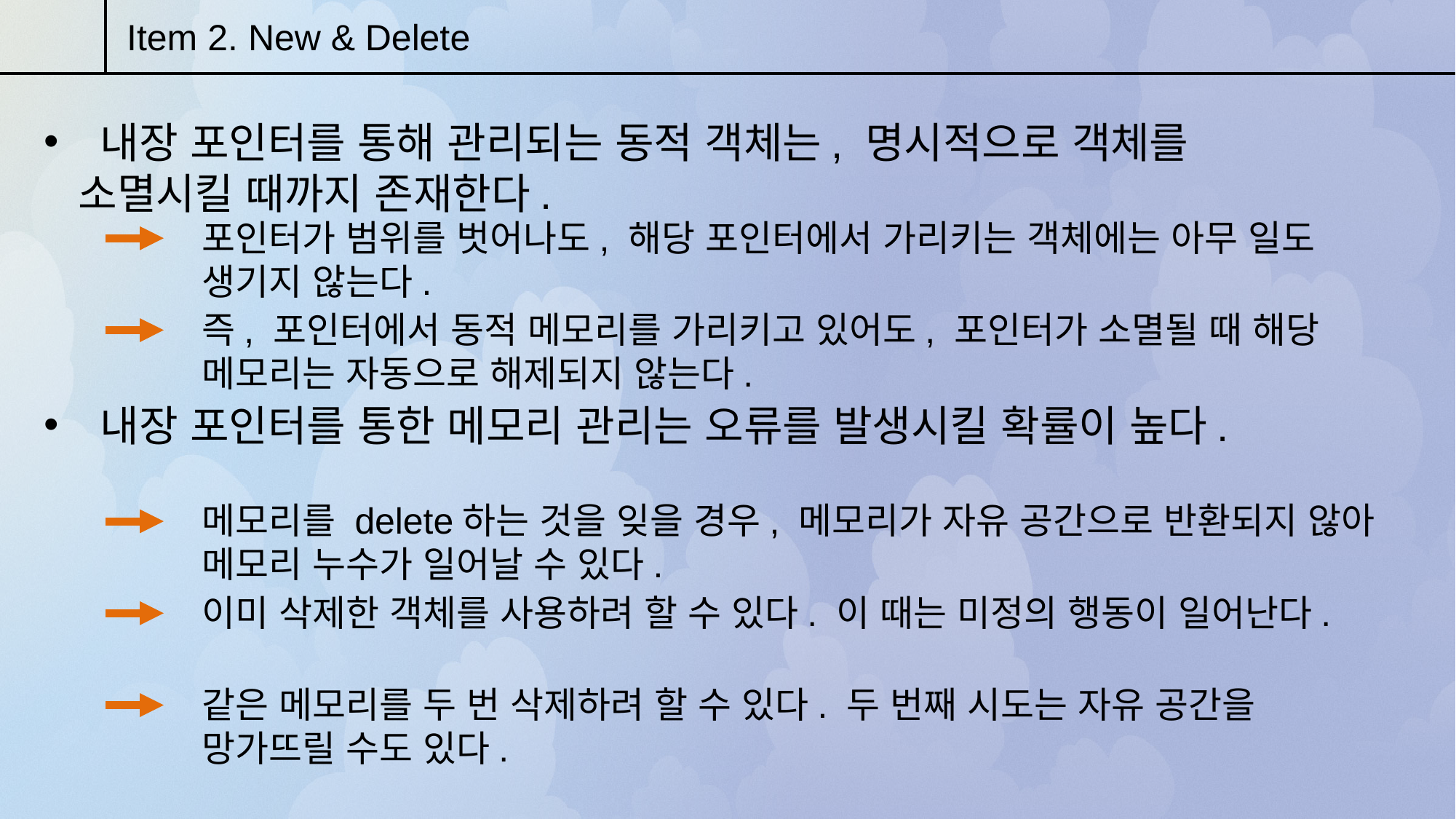

Item 2. New & Delete
 내장 포인터를 통해 관리되는 동적 객체는, 명시적으로 객체를 소멸시킬 때까지 존재한다.
포인터가 범위를 벗어나도, 해당 포인터에서 가리키는 객체에는 아무 일도 생기지 않는다.
즉, 포인터에서 동적 메모리를 가리키고 있어도, 포인터가 소멸될 때 해당 메모리는 자동으로 해제되지 않는다.
 내장 포인터를 통한 메모리 관리는 오류를 발생시킬 확률이 높다.
메모리를 delete하는 것을 잊을 경우, 메모리가 자유 공간으로 반환되지 않아 메모리 누수가 일어날 수 있다.
이미 삭제한 객체를 사용하려 할 수 있다. 이 때는 미정의 행동이 일어난다.
같은 메모리를 두 번 삭제하려 할 수 있다. 두 번째 시도는 자유 공간을 망가뜨릴 수도 있다.